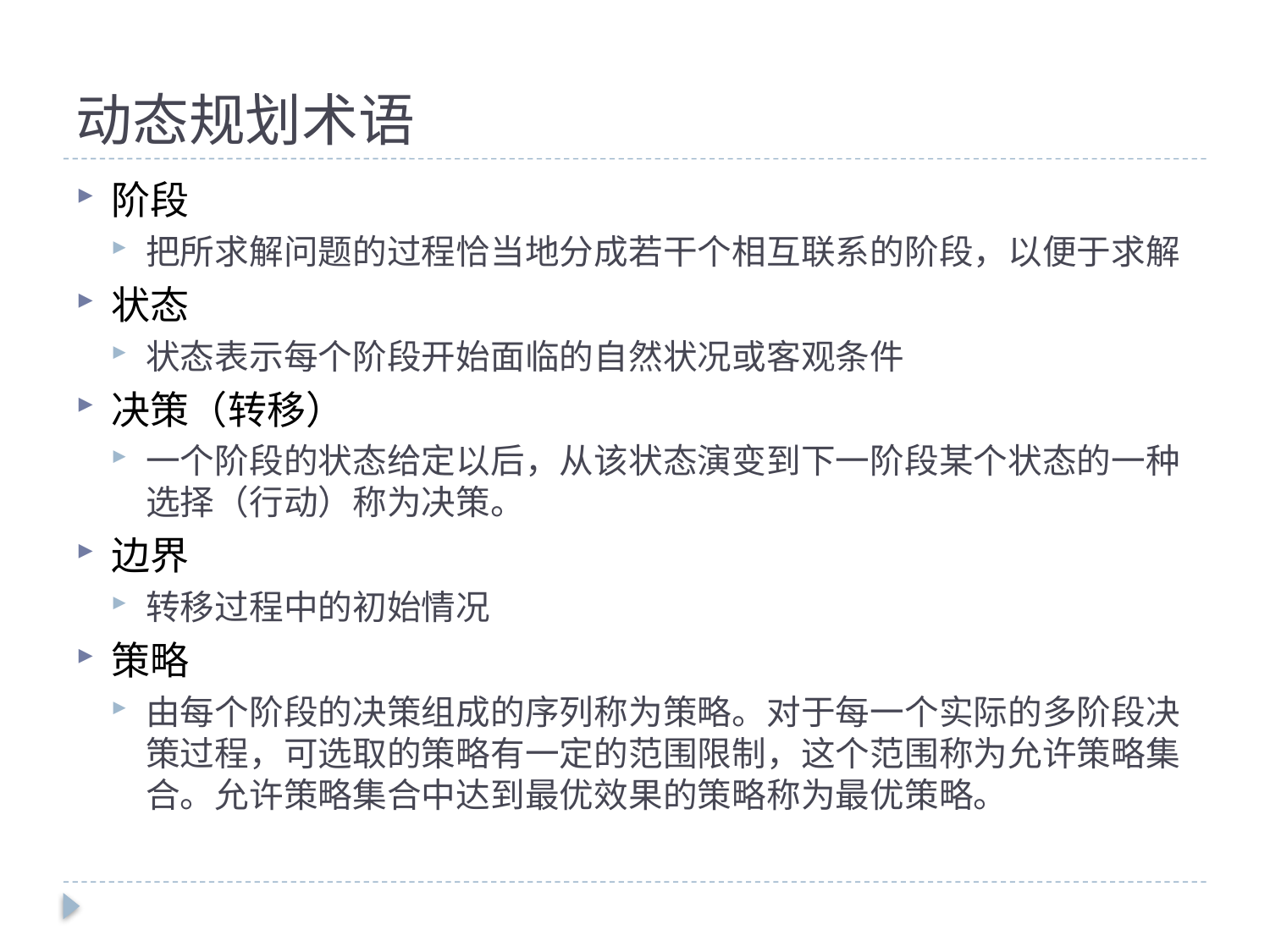

# 动态规划术语
阶段
把所求解问题的过程恰当地分成若干个相互联系的阶段，以便于求解
状态
状态表示每个阶段开始面临的自然状况或客观条件
决策（转移）
一个阶段的状态给定以后，从该状态演变到下一阶段某个状态的一种选择（行动）称为决策。
边界
转移过程中的初始情况
策略
由每个阶段的决策组成的序列称为策略。对于每一个实际的多阶段决策过程，可选取的策略有一定的范围限制，这个范围称为允许策略集合。允许策略集合中达到最优效果的策略称为最优策略。